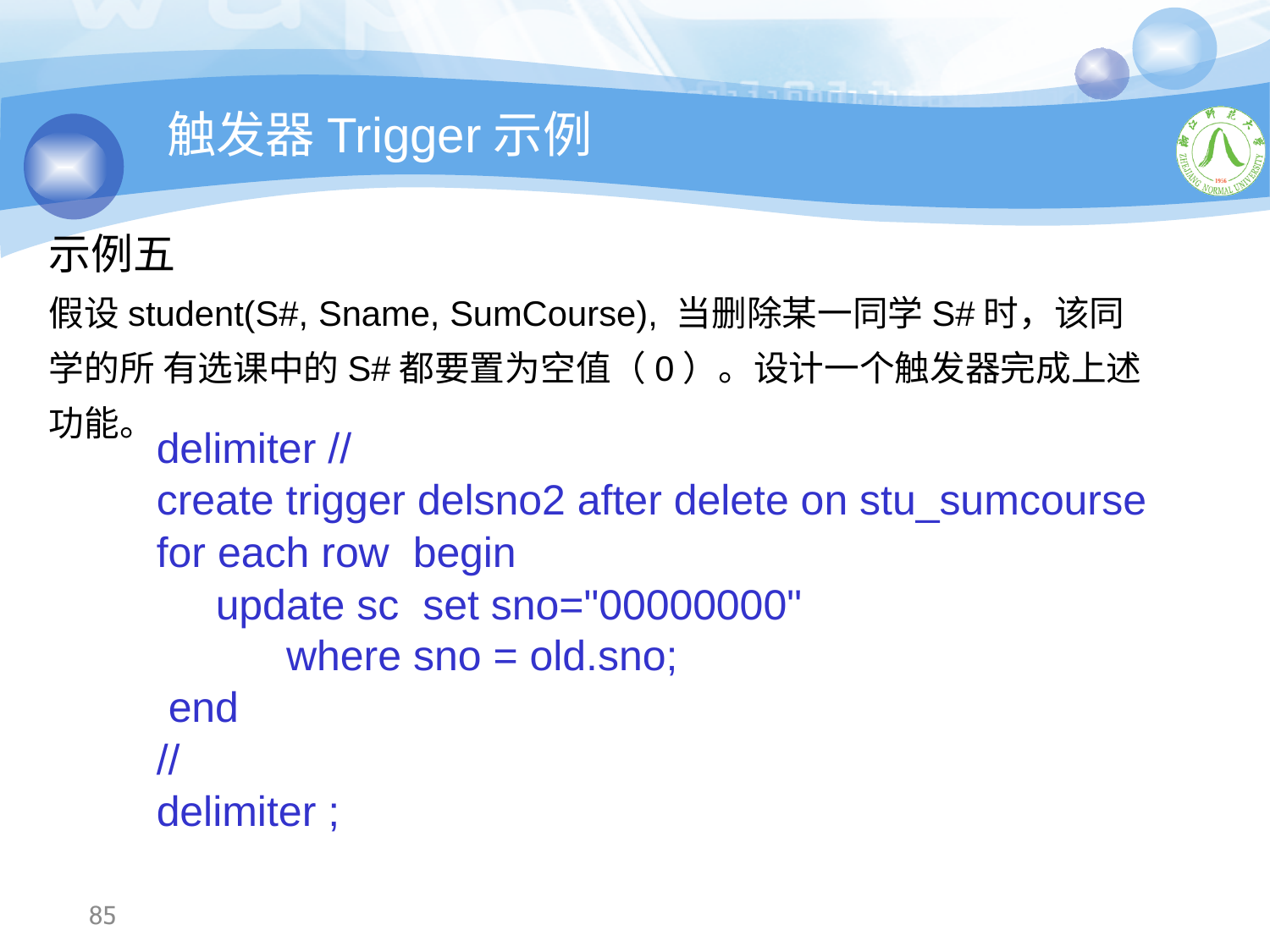

触发器Trigger示例
示例五
假设student(S#, Sname, SumCourse), 当删除某一同学S#时，该同学的所 有选课中的S#都要置为空值（0）。设计一个触发器完成上述功能。
delimiter //
create trigger delsno2 after delete on stu_sumcourse
for each row  begin
     update sc  set sno="00000000"
           where sno = old.sno;
 end
//
delimiter ;
85